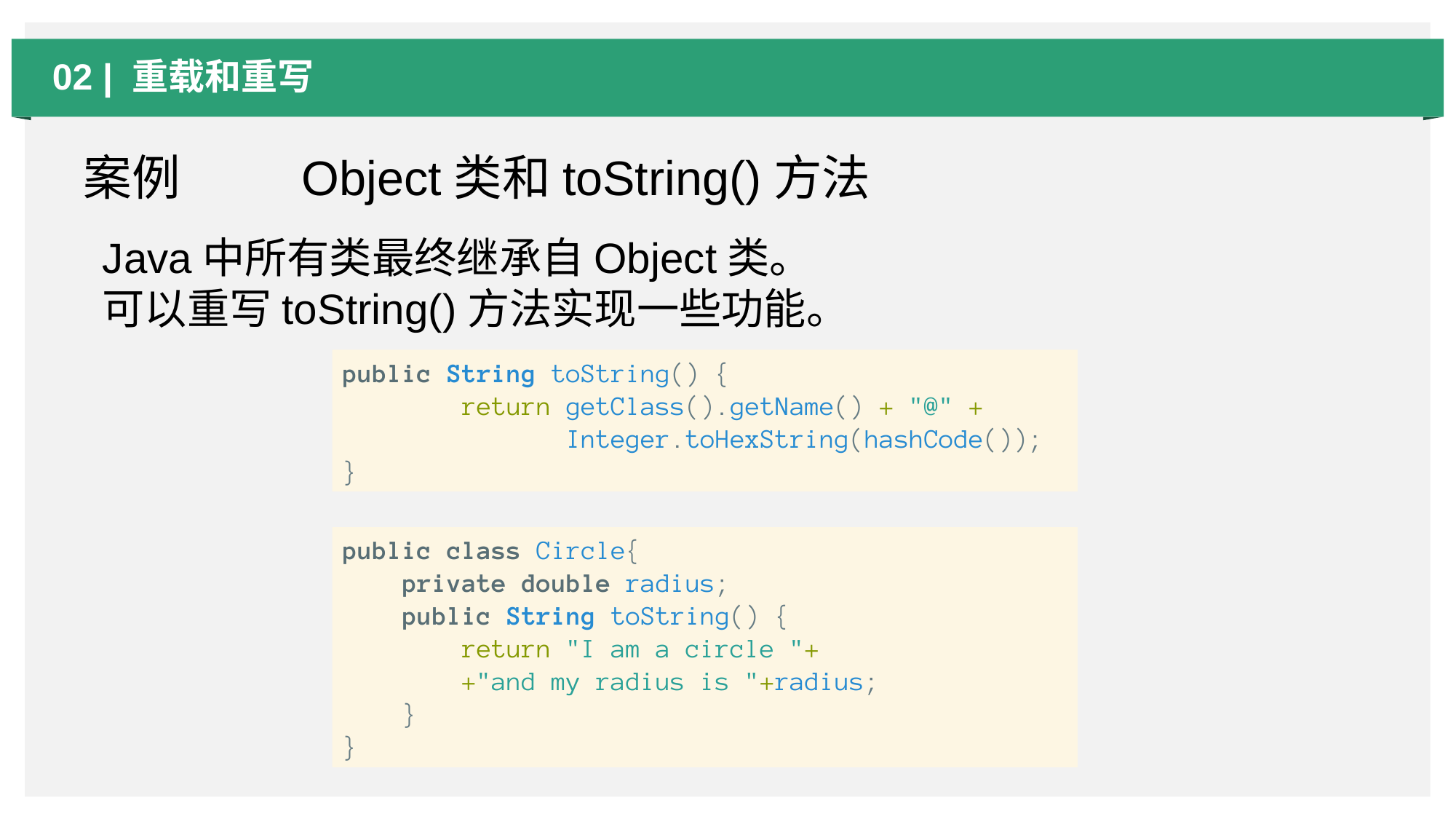

02 | 重载和重写
案例		Object类和toString()方法
Java中所有类最终继承自Object类。
可以重写toString()方法实现一些功能。
public String toString() {
        return getClass().getName() + "@" +
               Integer.toHexString(hashCode());
}
public class Circle{
    private double radius;
    public String toString() {
        return "I am a circle "+
        +"and my radius is "+radius;
    }
}